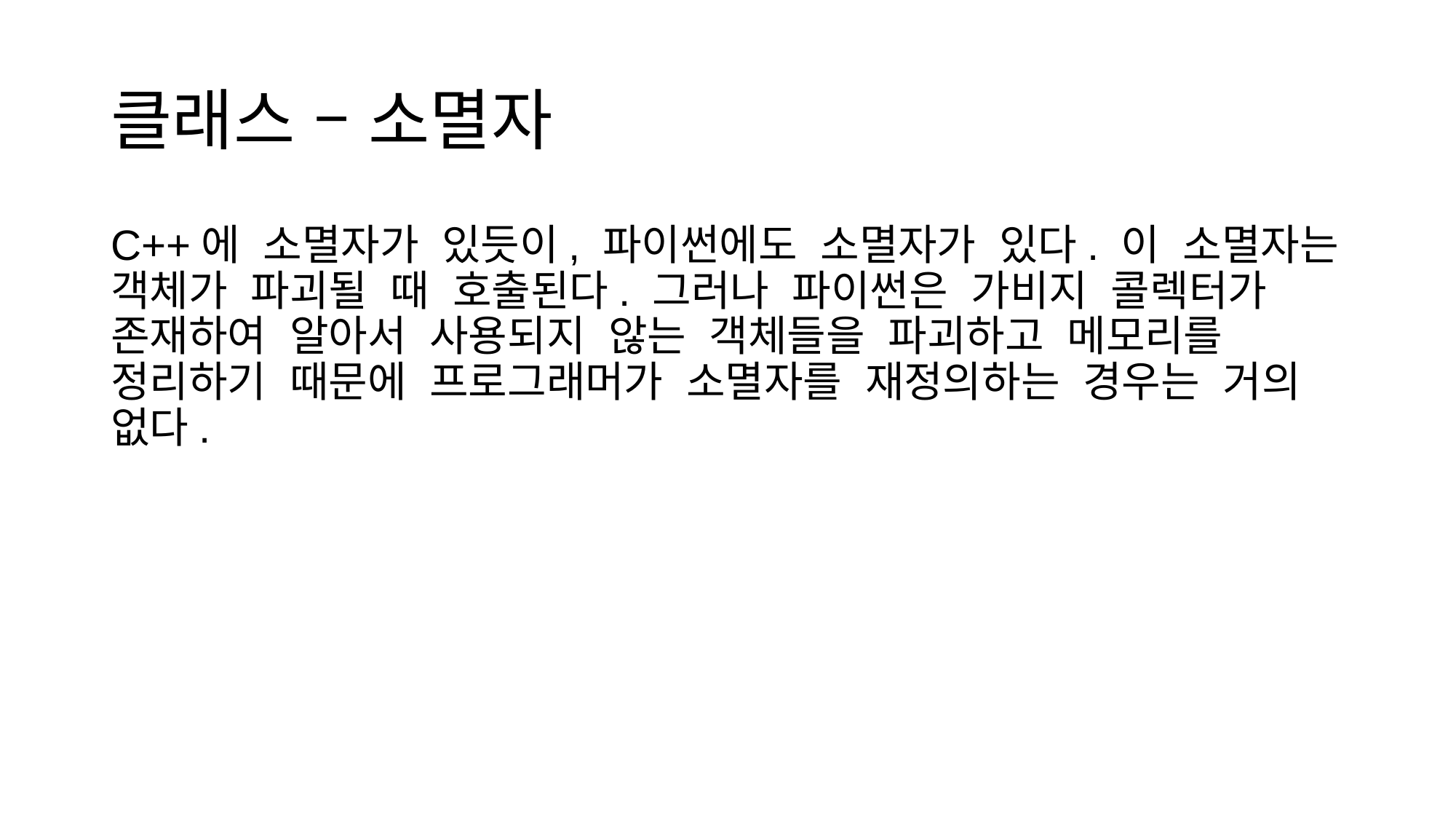

# 클래스 – 소멸자
C++에 소멸자가 있듯이, 파이썬에도 소멸자가 있다. 이 소멸자는 객체가 파괴될 때 호출된다. 그러나 파이썬은 가비지 콜렉터가 존재하여 알아서 사용되지 않는 객체들을 파괴하고 메모리를 정리하기 때문에 프로그래머가 소멸자를 재정의하는 경우는 거의 없다.